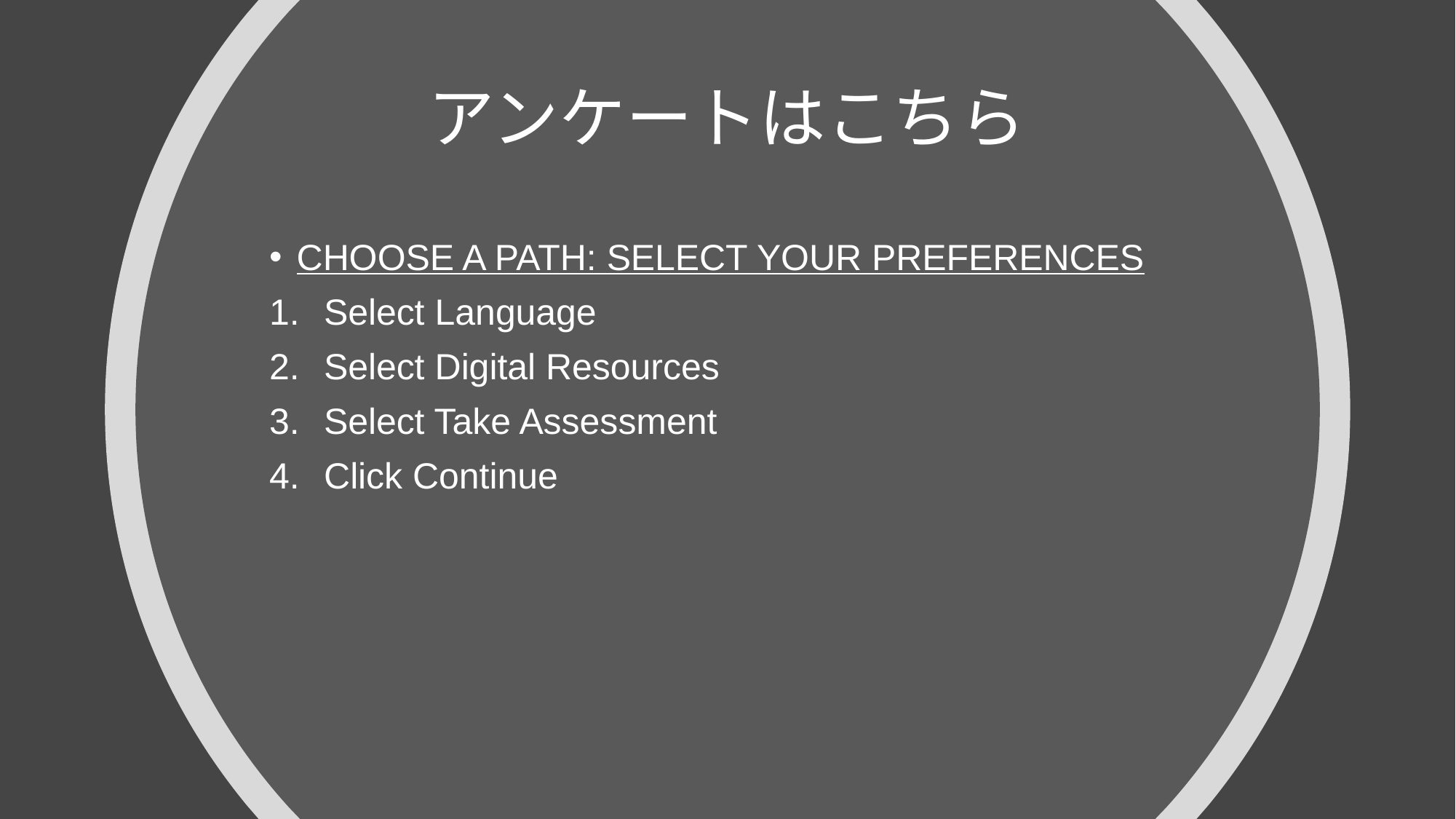

# アンケートはこちら
CHOOSE A PATH: SELECT YOUR PREFERENCES
Select Language
Select Digital Resources
Select Take Assessment
Click Continue